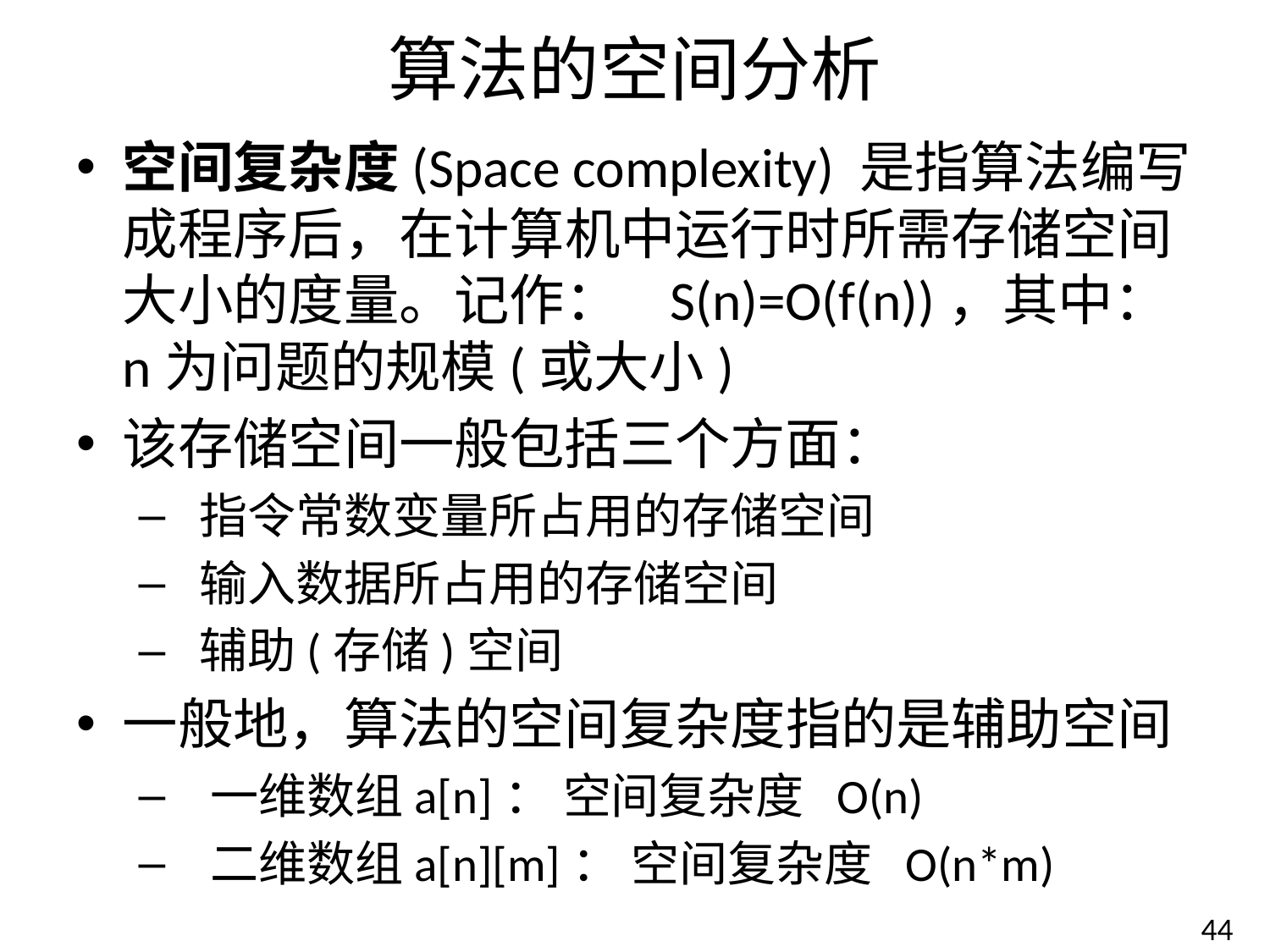

# 算法的空间分析
空间复杂度(Space complexity) 是指算法编写成程序后，在计算机中运行时所需存储空间大小的度量。记作：   S(n)=O(f(n))，其中： n为问题的规模(或大小)
该存储空间一般包括三个方面：
 指令常数变量所占用的存储空间
 输入数据所占用的存储空间
 辅助(存储)空间
一般地，算法的空间复杂度指的是辅助空间
  一维数组a[n]： 空间复杂度  O(n)
  二维数组a[n][m]： 空间复杂度  O(n*m)
44